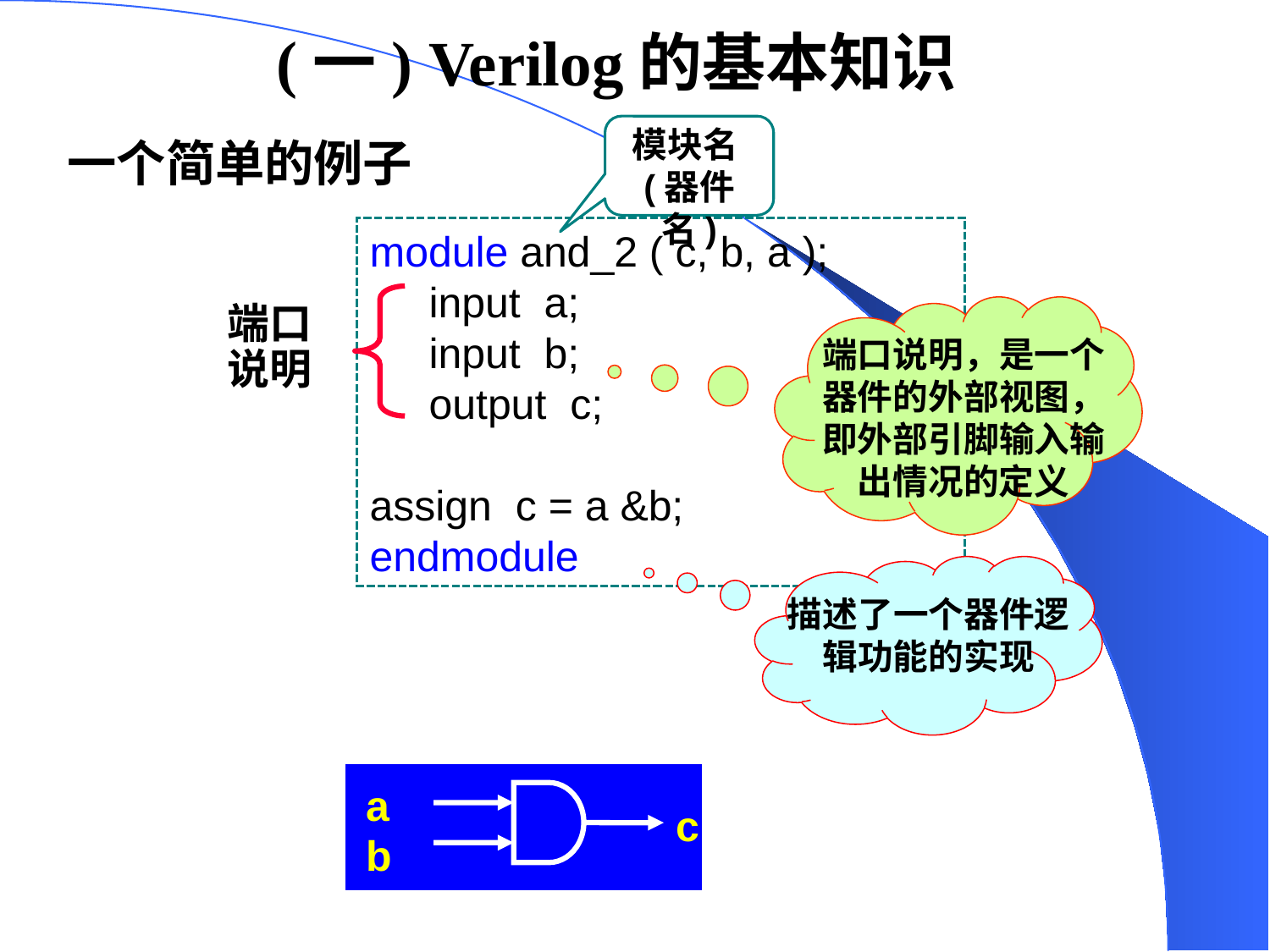

(一) Verilog的基本知识

模块名(器件名)
一个简单的例子
module and_2 ( c, b, a );
     input  a;
     input  b;
     output  c;

assign  c = a &b;
endmodule

端口说明

端口说明，是一个器件的外部视图，即外部引脚输入输出情况的定义

描述了一个器件逻辑功能的实现

a

c

b

a

c

b